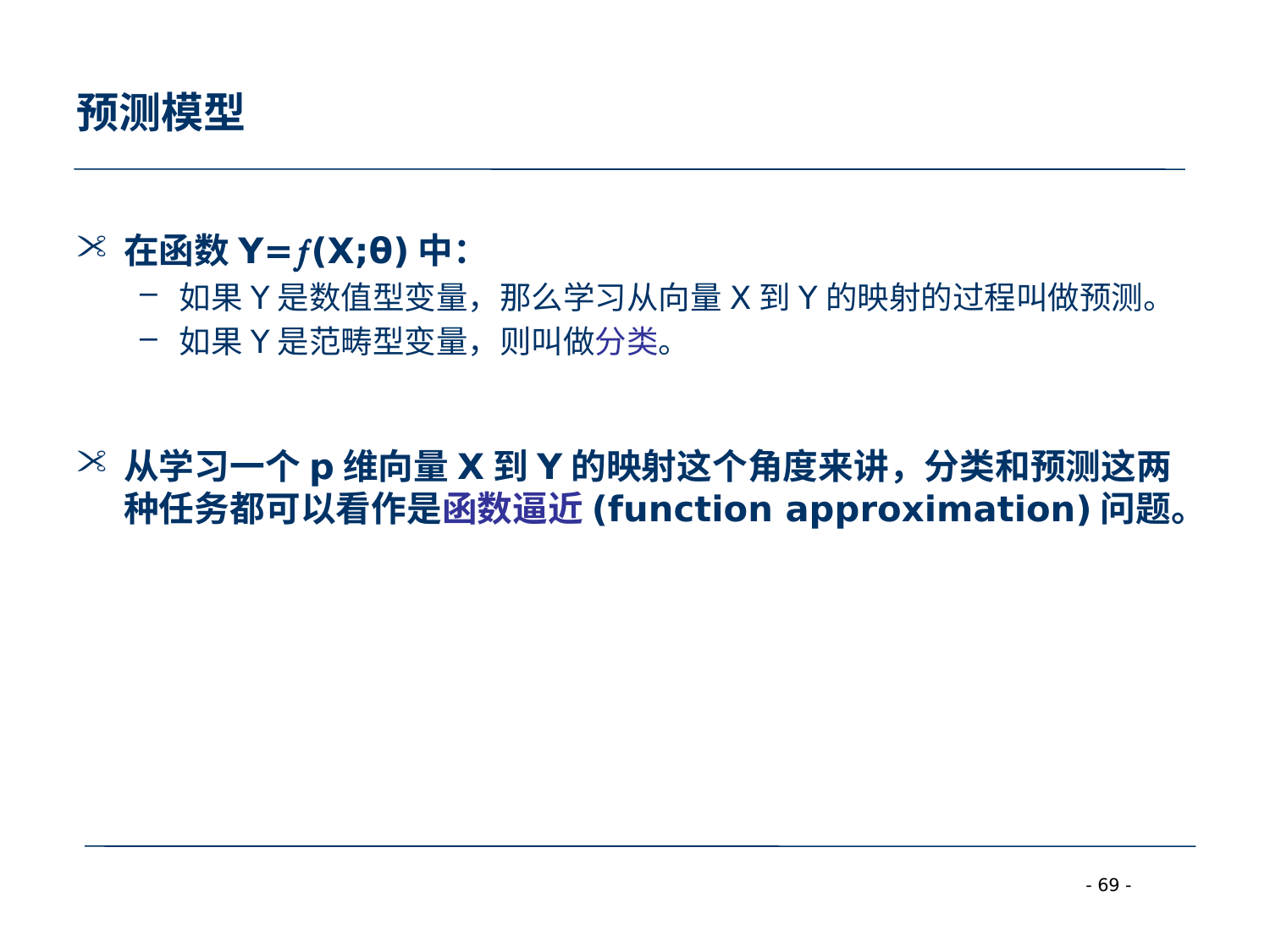

# 预测模型
在函数Y=ƒ(X;θ)中：
如果Y是数值型变量，那么学习从向量X到Y的映射的过程叫做预测。
如果Y是范畴型变量，则叫做分类。

从学习一个p维向量X到Y的映射这个角度来讲，分类和预测这两种任务都可以看作是函数逼近(function approximation)问题。